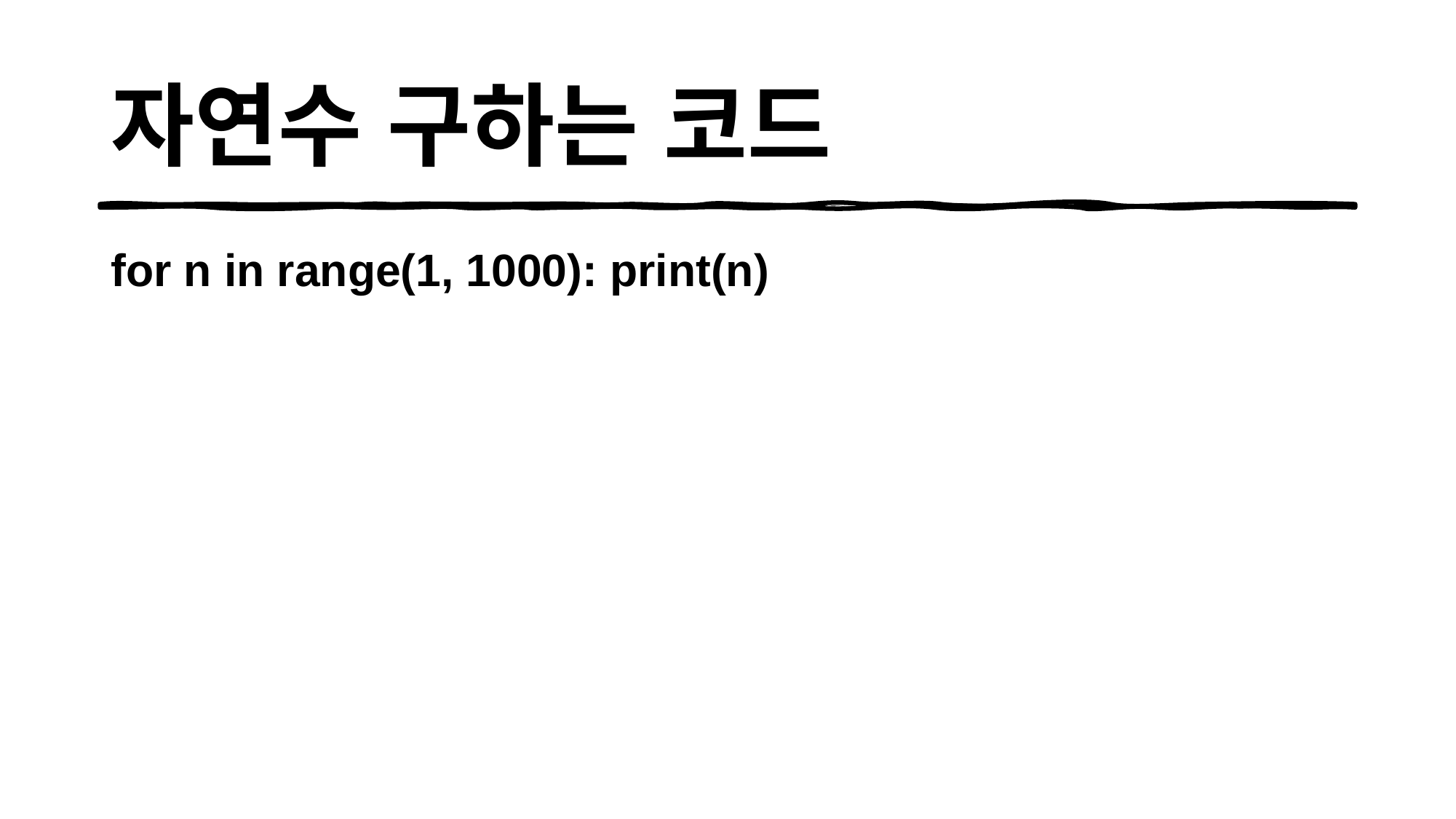

# 자연수 구하는 코드
for n in range(1, 1000): print(n)